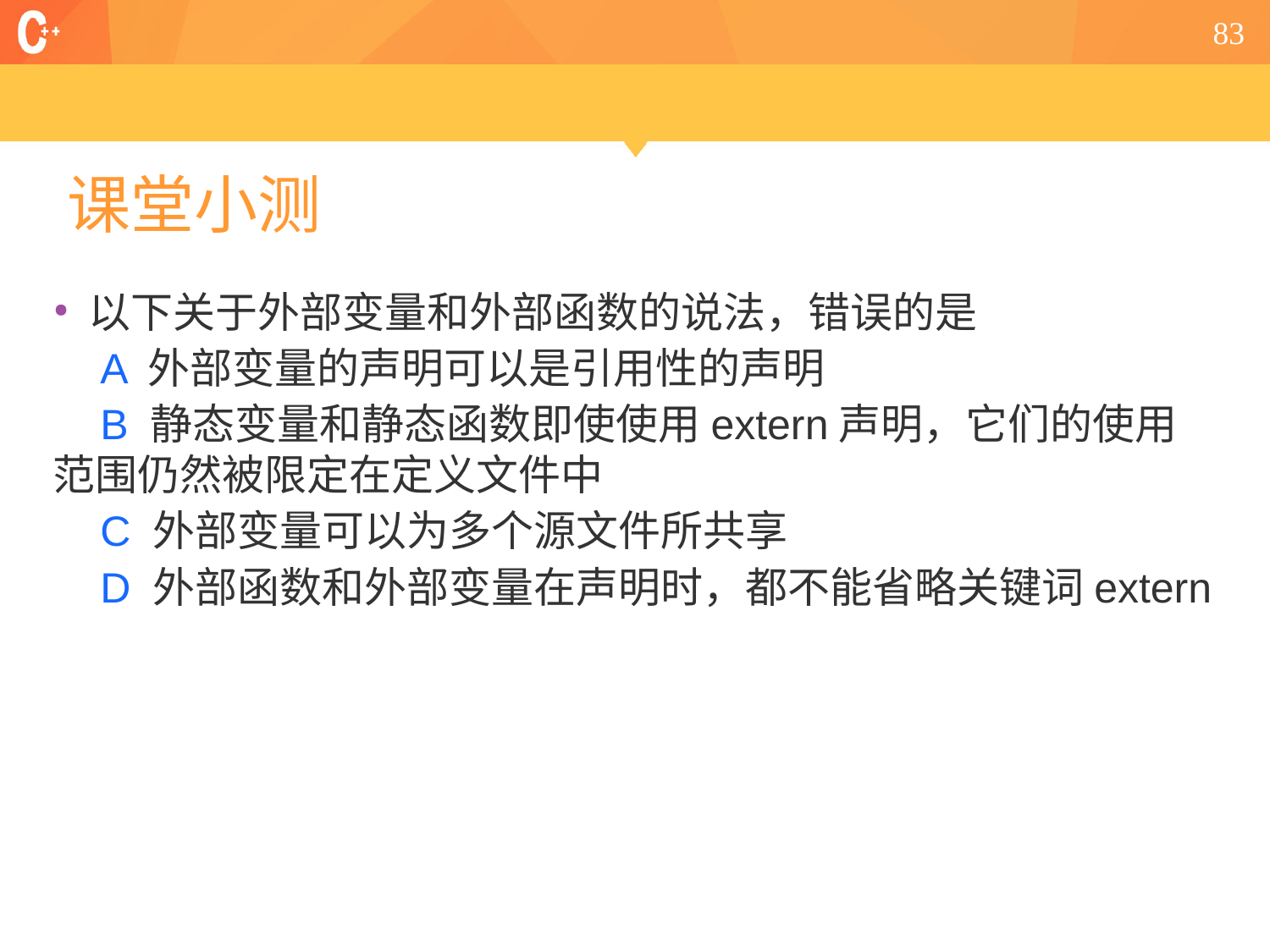

83
# 课堂小测
以下关于外部变量和外部函数的说法，错误的是
    A 外部变量的声明可以是引用性的声明
    B 静态变量和静态函数即使使用extern声明，它们的使用范围仍然被限定在定义文件中
    C 外部变量可以为多个源文件所共享
    D 外部函数和外部变量在声明时，都不能省略关键词extern